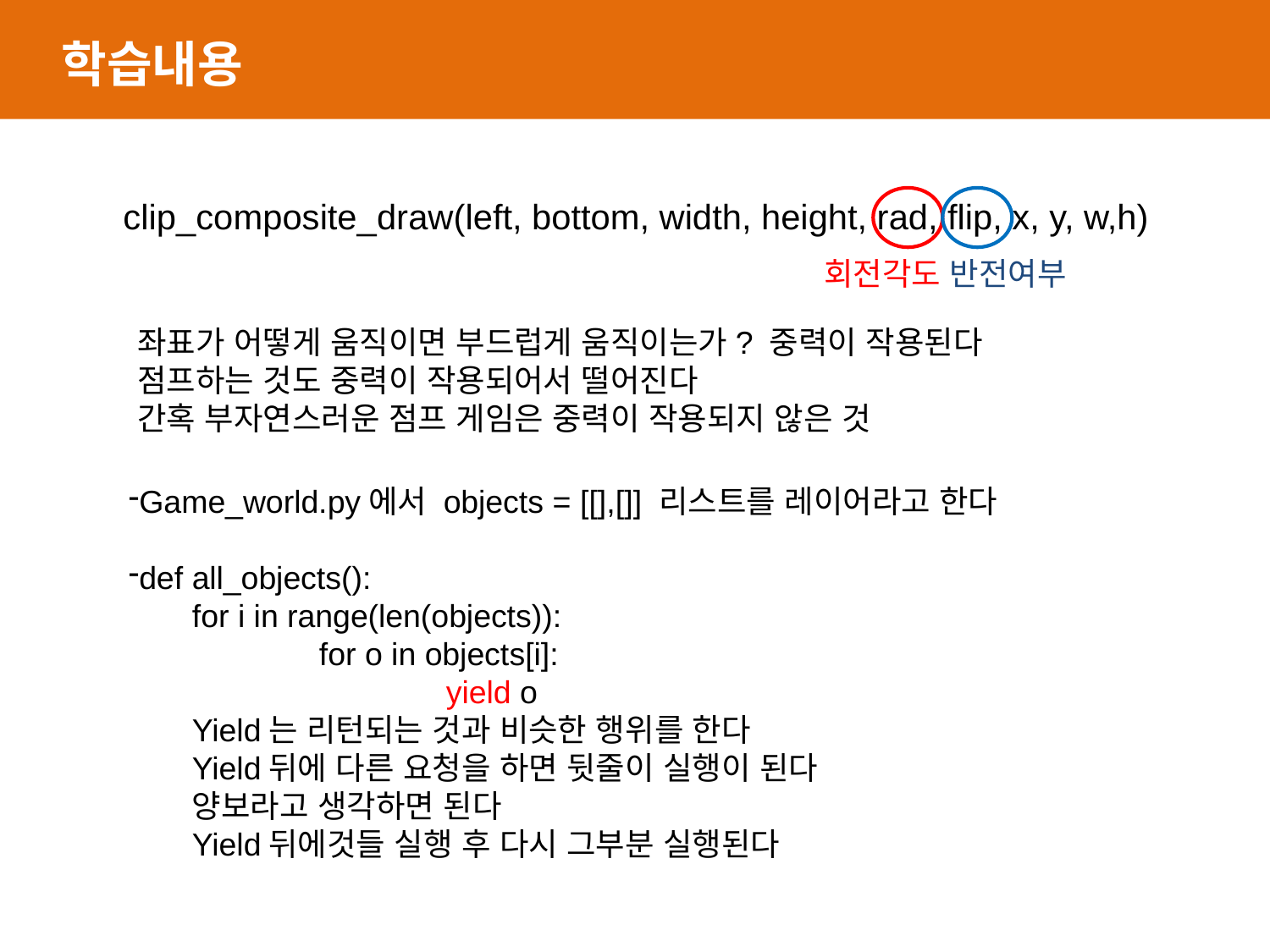

학습내용
clip_composite_draw(left, bottom, width, height, rad, flip, x, y, w,h)

회전각도 반전여부
좌표가 어떻게 움직이면 부드럽게 움직이는가? 중력이 작용된다
점프하는 것도 중력이 작용되어서 떨어진다
간혹 부자연스러운 점프 게임은 중력이 작용되지 않은 것
Game_world.py에서 objects = [[],[]] 리스트를 레이어라고 한다

def all_objects():
for i in range(len(objects)):
	for o in objects[i]:
		yield o
Yield는 리턴되는 것과 비슷한 행위를 한다
Yield뒤에 다른 요청을 하면 뒷줄이 실행이 된다
양보라고 생각하면 된다
Yield뒤에것들 실행 후 다시 그부분 실행된다